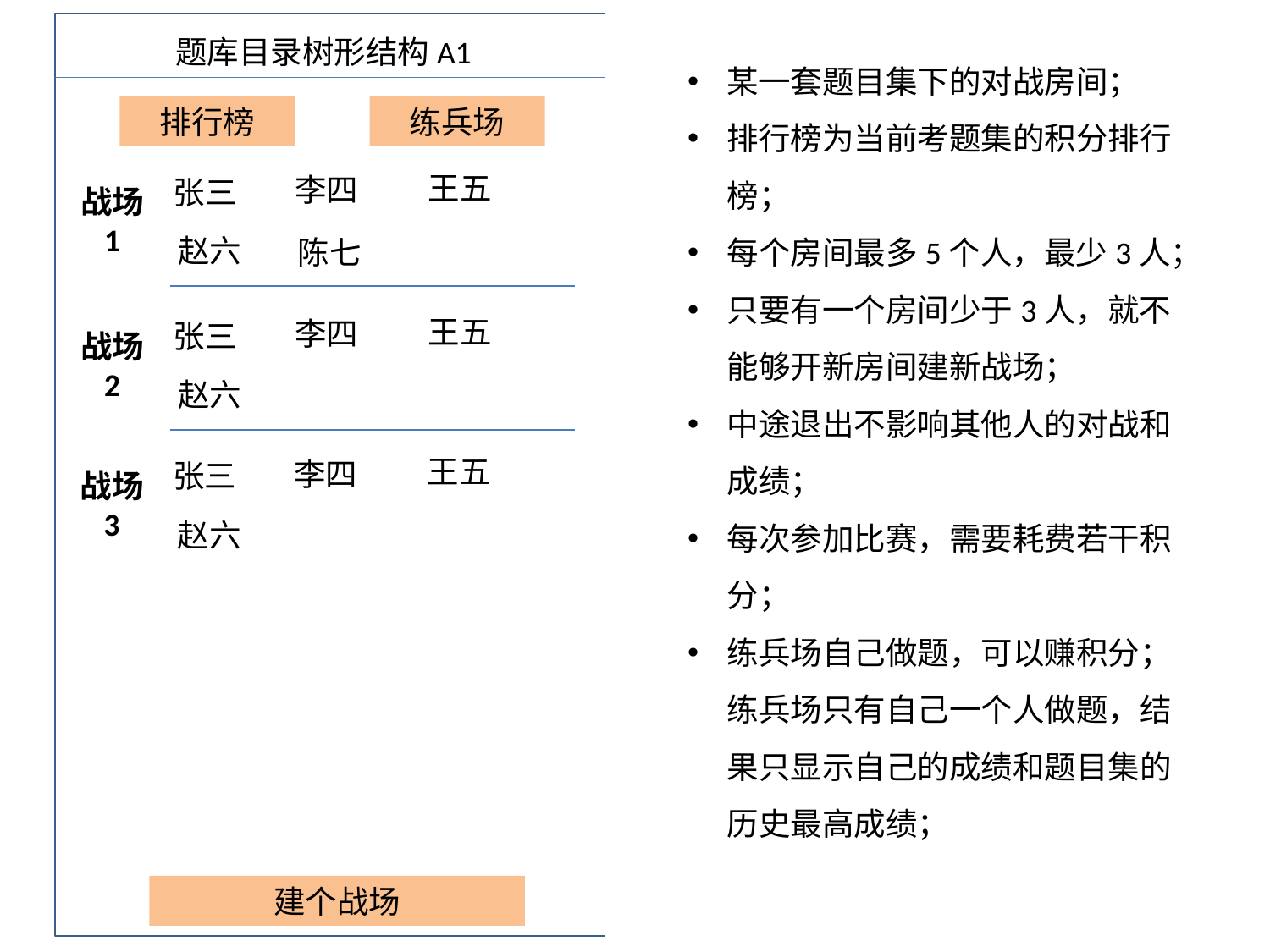

题库目录树形结构A1
某一套题目集下的对战房间；
排行榜为当前考题集的积分排行榜；
每个房间最多5个人，最少3人；
只要有一个房间少于3人，就不能够开新房间建新战场；
中途退出不影响其他人的对战和成绩；
每次参加比赛，需要耗费若干积分；
练兵场自己做题，可以赚积分；练兵场只有自己一个人做题，结果只显示自己的成绩和题目集的历史最高成绩；
排行榜
练兵场
王五
李四
张三
战场
1
赵六
陈七
王五
李四
张三
战场
2
赵六
王五
李四
张三
战场
3
赵六
建个战场